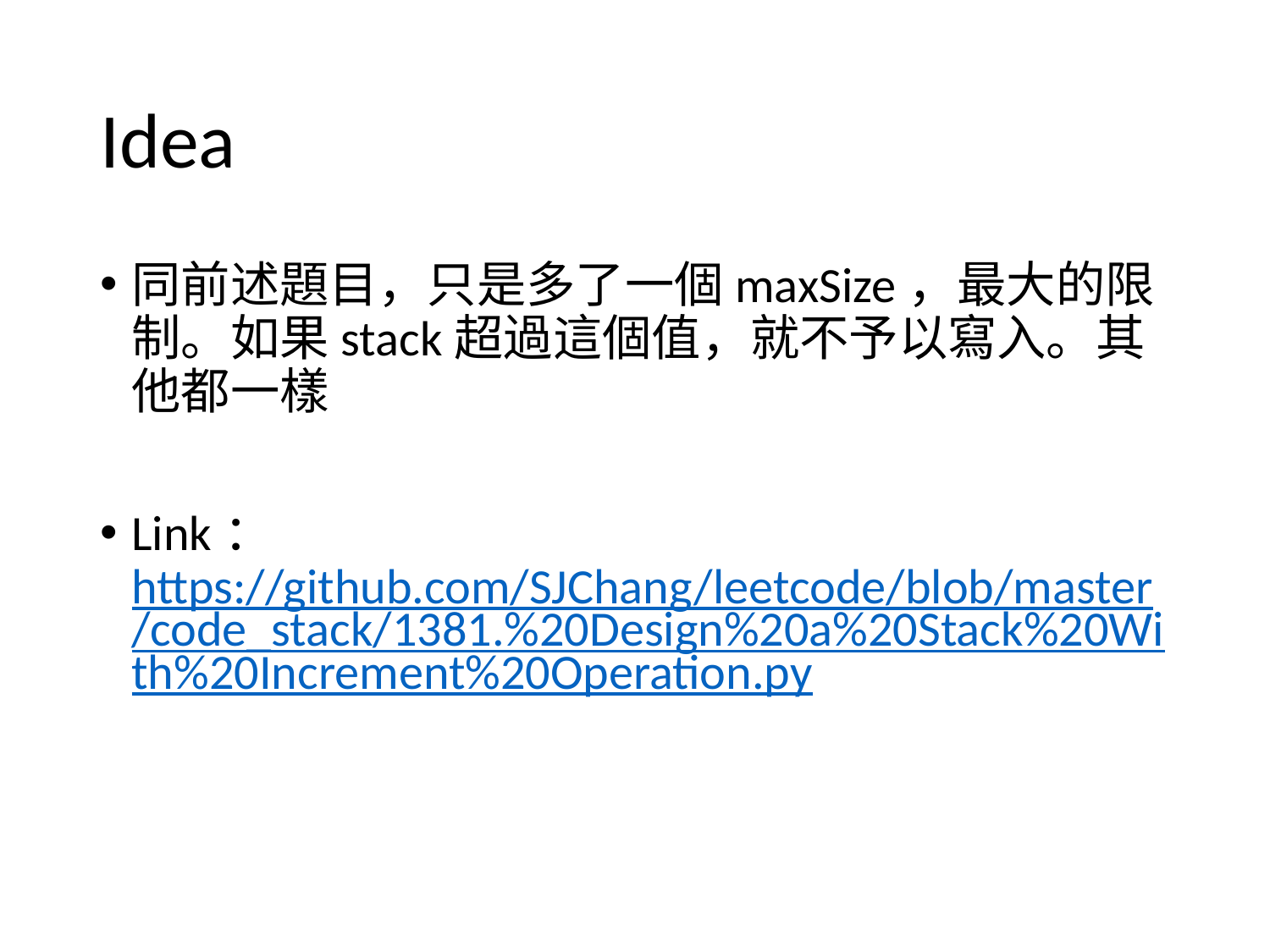

# Idea
同前述題目，只是多了一個maxSize，最大的限制。如果stack超過這個值，就不予以寫入。其他都一樣

Link：https://github.com/SJChang/leetcode/blob/master/code_stack/1381.%20Design%20a%20Stack%20With%20Increment%20Operation.py